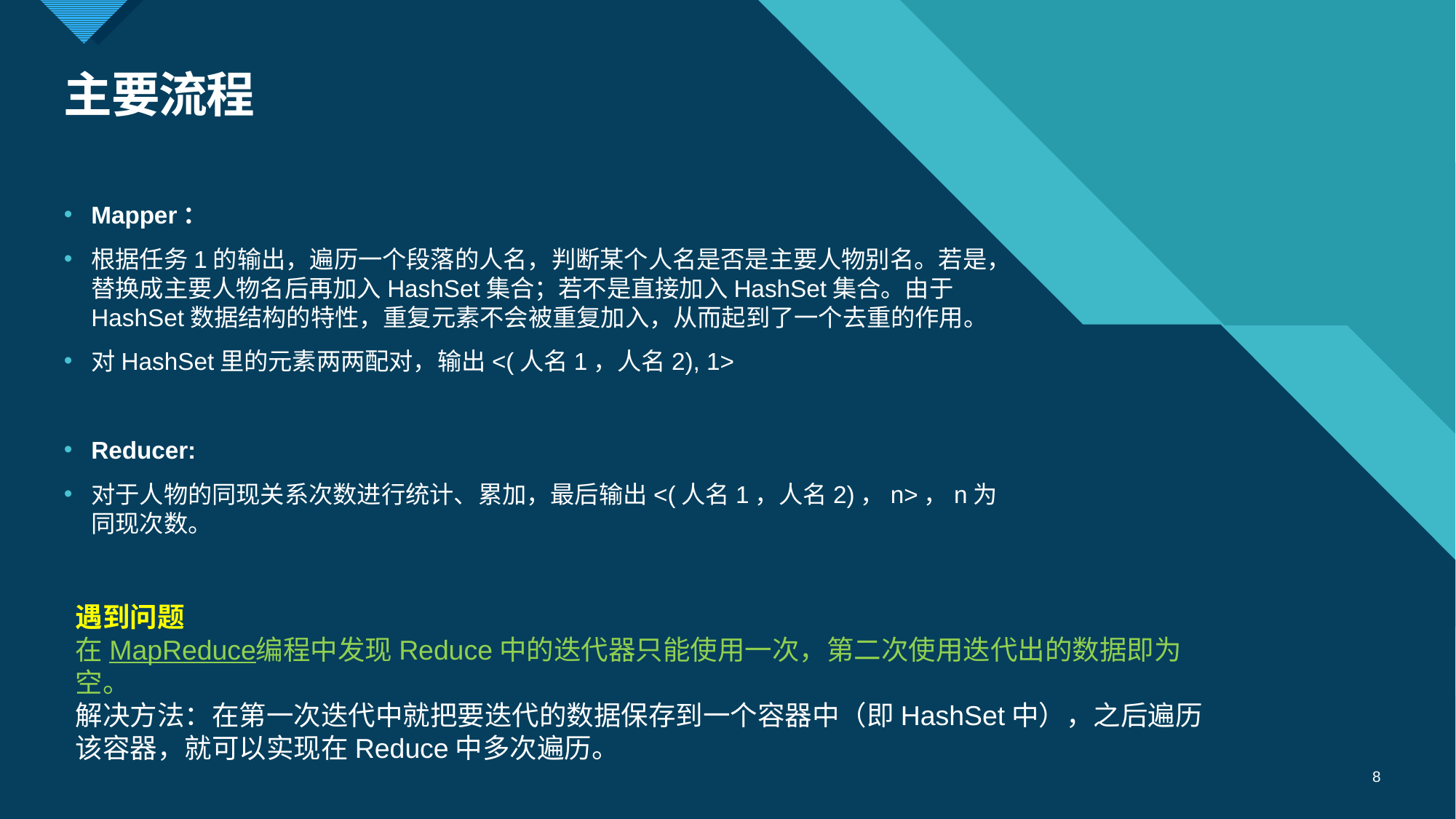

# 主要流程
Mapper：
根据任务1的输出，遍历一个段落的人名，判断某个人名是否是主要人物别名。若是，替换成主要人物名后再加入HashSet集合；若不是直接加入HashSet集合。由于HashSet数据结构的特性，重复元素不会被重复加入，从而起到了一个去重的作用。
对HashSet里的元素两两配对，输出<(人名1，人名2), 1>

Reducer:
对于人物的同现关系次数进行统计、累加，最后输出<(人名1，人名2)，n>，n为同现次数。
遇到问题
在MapReduce编程中发现Reduce中的迭代器只能使用一次，第二次使用迭代出的数据即为空。
解决方法：在第一次迭代中就把要迭代的数据保存到一个容器中（即HashSet中），之后遍历该容器，就可以实现在Reduce中多次遍历。

8